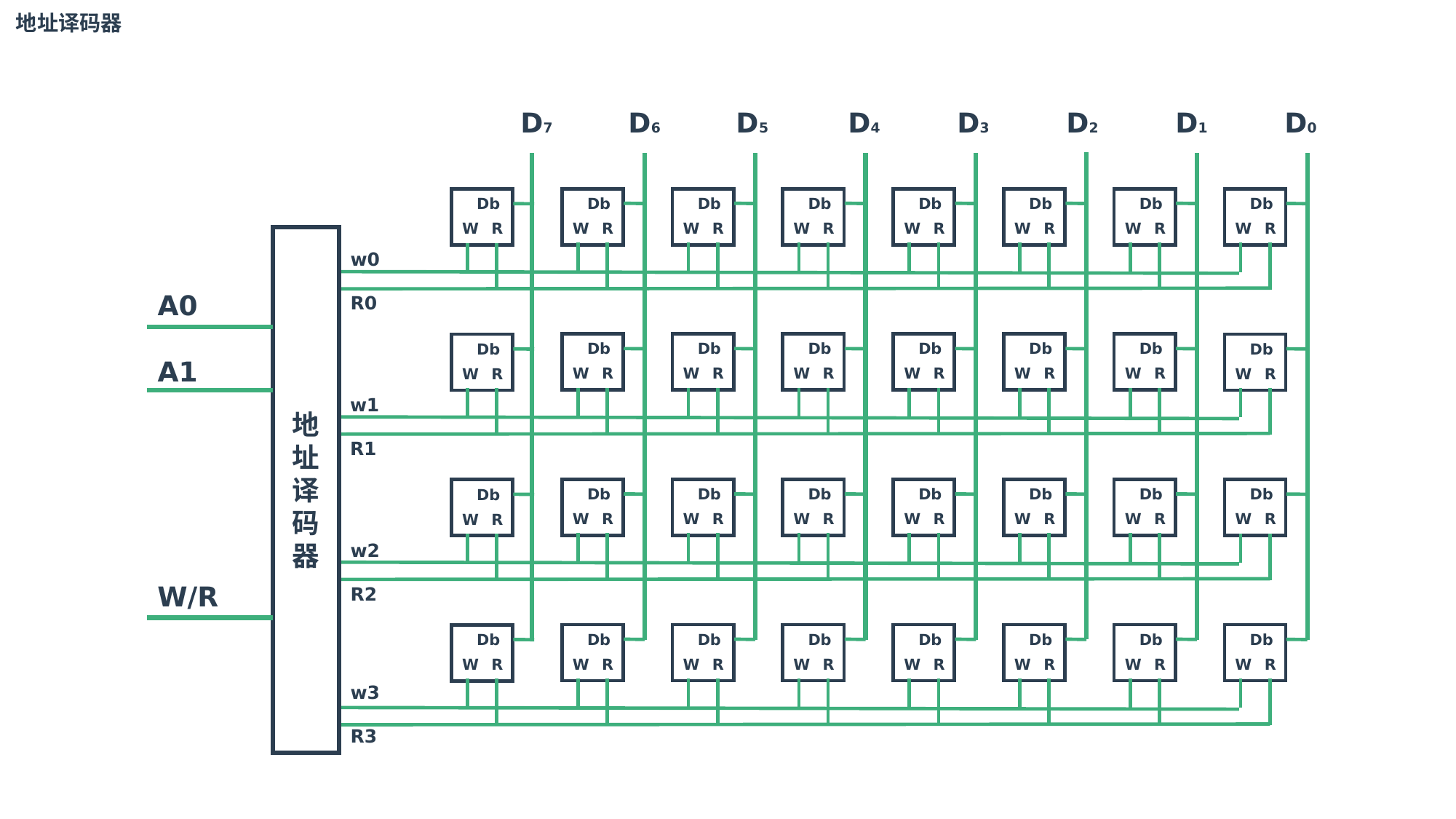

地址译码器
D7        D6        D5	D4	D3	D2	D1	D0

Db
W
R

Db
W
R

Db
W
R

Db
W
R

Db
W
R

Db
W
R

Db
W
R

Db
W
R
地址译码器
w0

R0
A0

Db
W
R

Db
W
R

Db
W
R

Db
W
R

Db
W
R

Db
W
R

Db
W
R

Db
W
R
A1
w1

R1

Db
W
R

Db
W
R

Db
W
R

Db
W
R

Db
W
R

Db
W
R

Db
W
R

Db
W
R
w2

R2
W/R

Db
W
R

Db
W
R

Db
W
R

Db
W
R

Db
W
R

Db
W
R

Db
W
R

Db
W
R
w3

R3